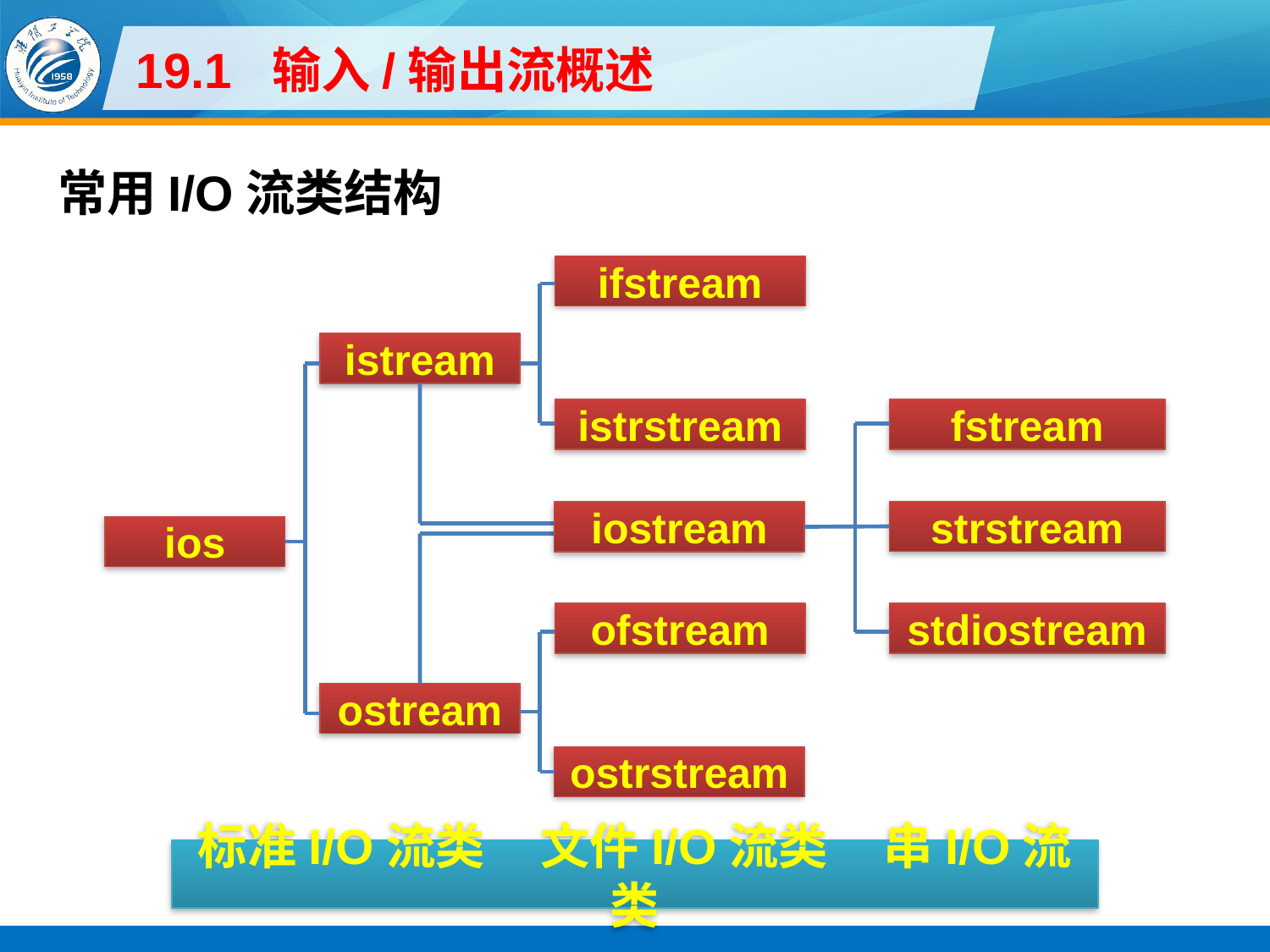

# 19.1  输入/输出流概述
常用I/O流类结构
ifstream
istream
istrstream
fstream
strstream
iostream
ios
ofstream
stdiostream
ostream
ostrstream
标准I/O流类     文件I/O流类     串I/O流类